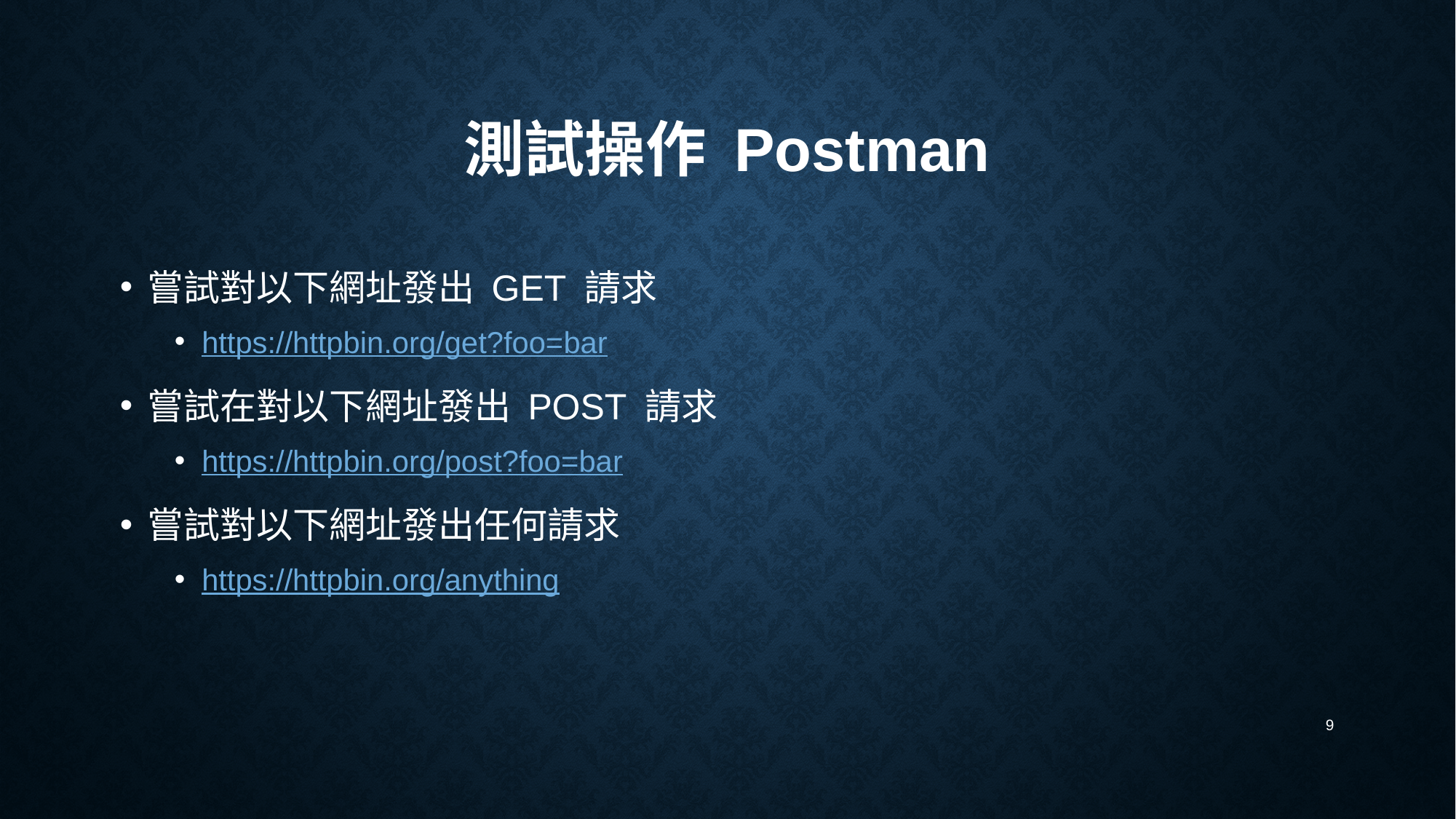

# 測試操作 Postman
嘗試對以下網址發出 GET 請求
https://httpbin.org/get?foo=bar
嘗試在對以下網址發出 POST 請求
https://httpbin.org/post?foo=bar
嘗試對以下網址發出任何請求
https://httpbin.org/anything

9